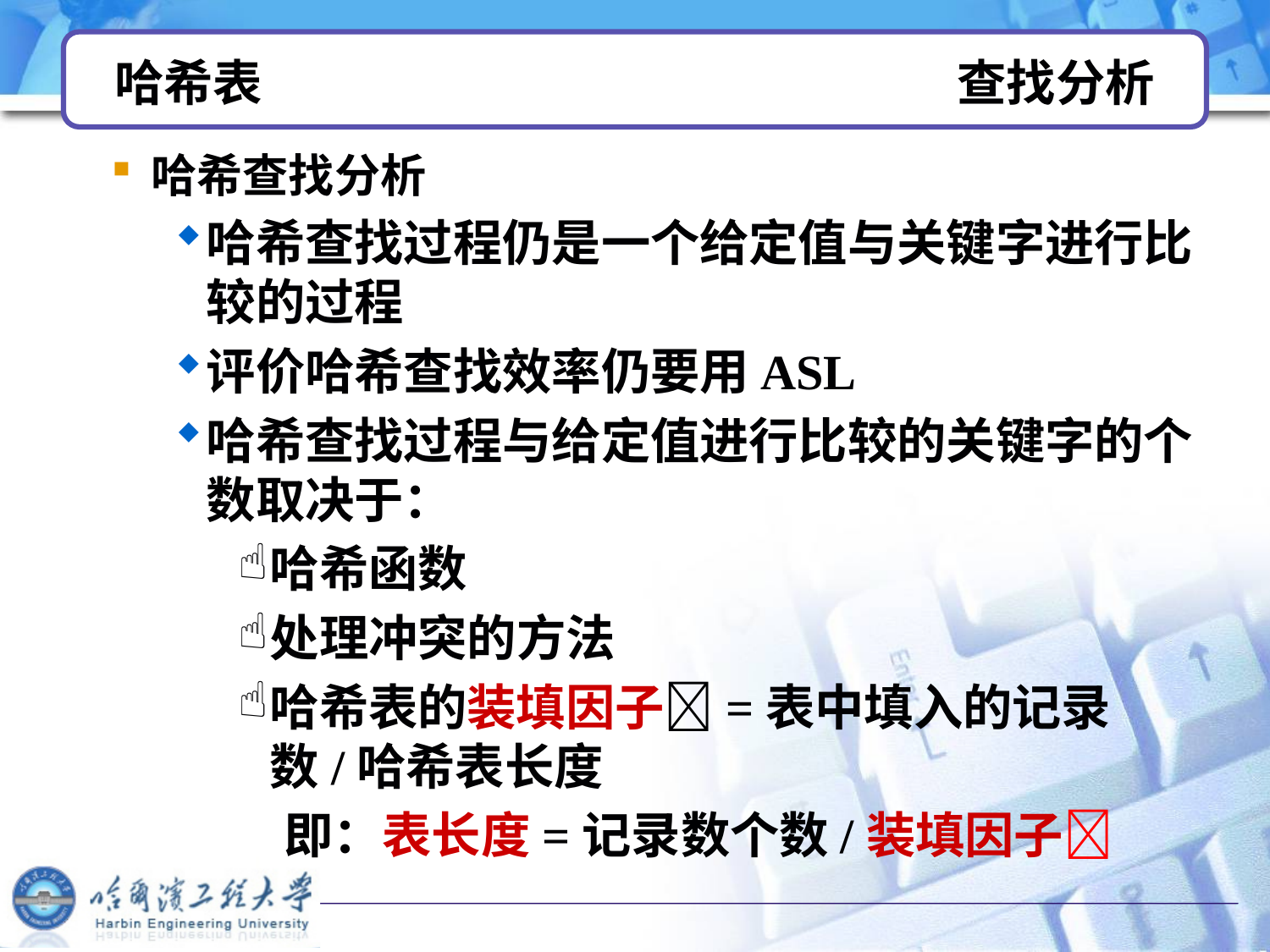

# 哈希表                                                              查找分析
哈希查找分析
哈希查找过程仍是一个给定值与关键字进行比较的过程
评价哈希查找效率仍要用ASL
哈希查找过程与给定值进行比较的关键字的个数取决于：
哈希函数
处理冲突的方法
哈希表的装填因子α=表中填入的记录数/哈希表长度
   即：表长度=记录数个数/装填因子α